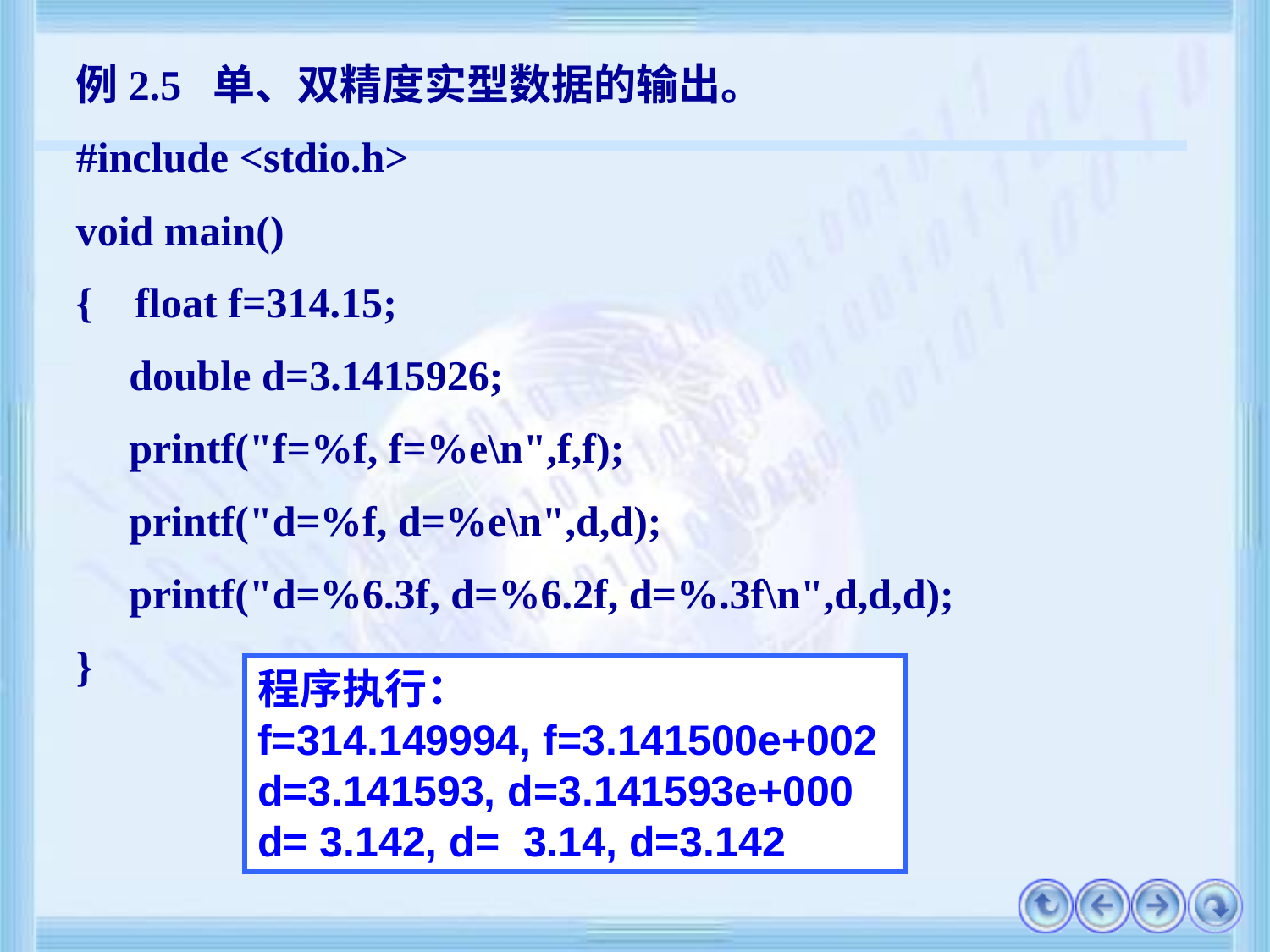

例2.5  单、双精度实型数据的输出。
#include <stdio.h>
void main()
{    float f=314.15;
     double d=3.1415926;
     printf("f=%f, f=%e\n",f,f);
     printf("d=%f, d=%e\n",d,d);
     printf("d=%6.3f, d=%6.2f, d=%.3f\n",d,d,d);
}
程序执行：
f=314.149994, f=3.141500e+002
d=3.141593, d=3.141593e+000
d= 3.142, d=  3.14, d=3.142